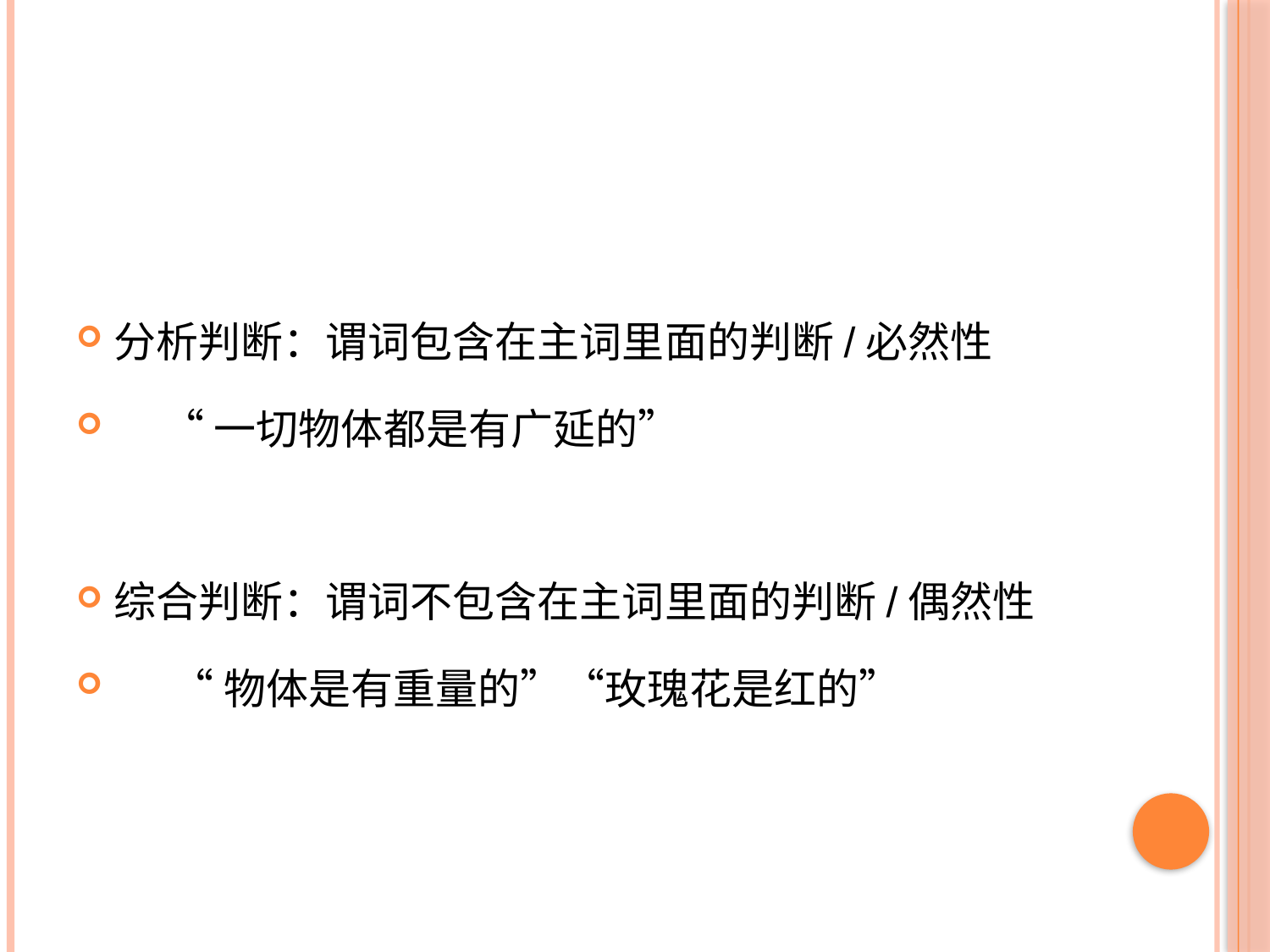

#

分析判断：谓词包含在主词里面的判断/必然性
     “一切物体都是有广延的”

综合判断：谓词不包含在主词里面的判断/偶然性
      “物体是有重量的”“玫瑰花是红的”